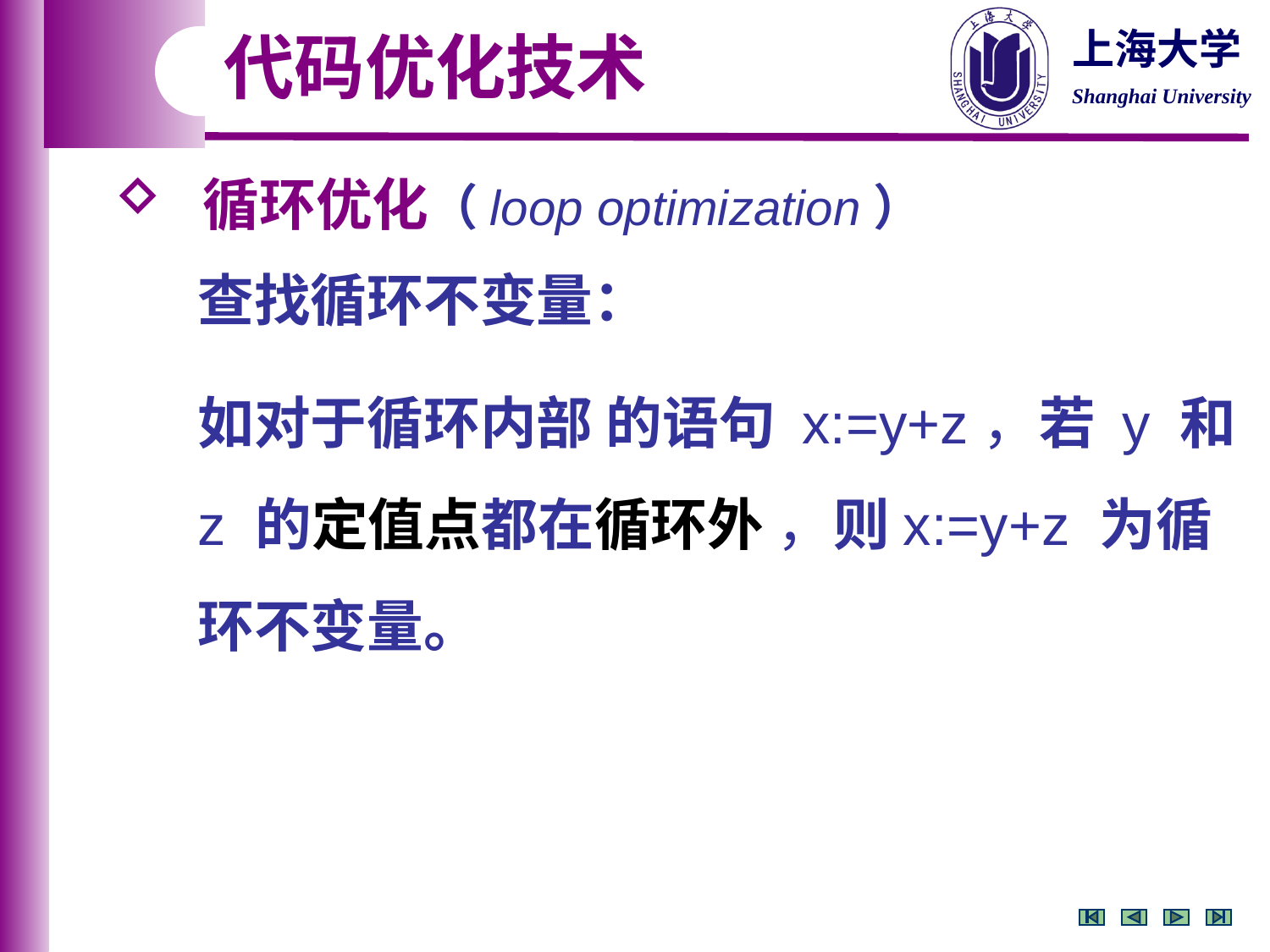

代码优化技术
  循环优化（loop optimization）
查找循环不变量：
如对于循环内部 的语句 x:=y+z，若 y 和 z 的定值点都在循环外 ，则x:=y+z 为循环不变量。